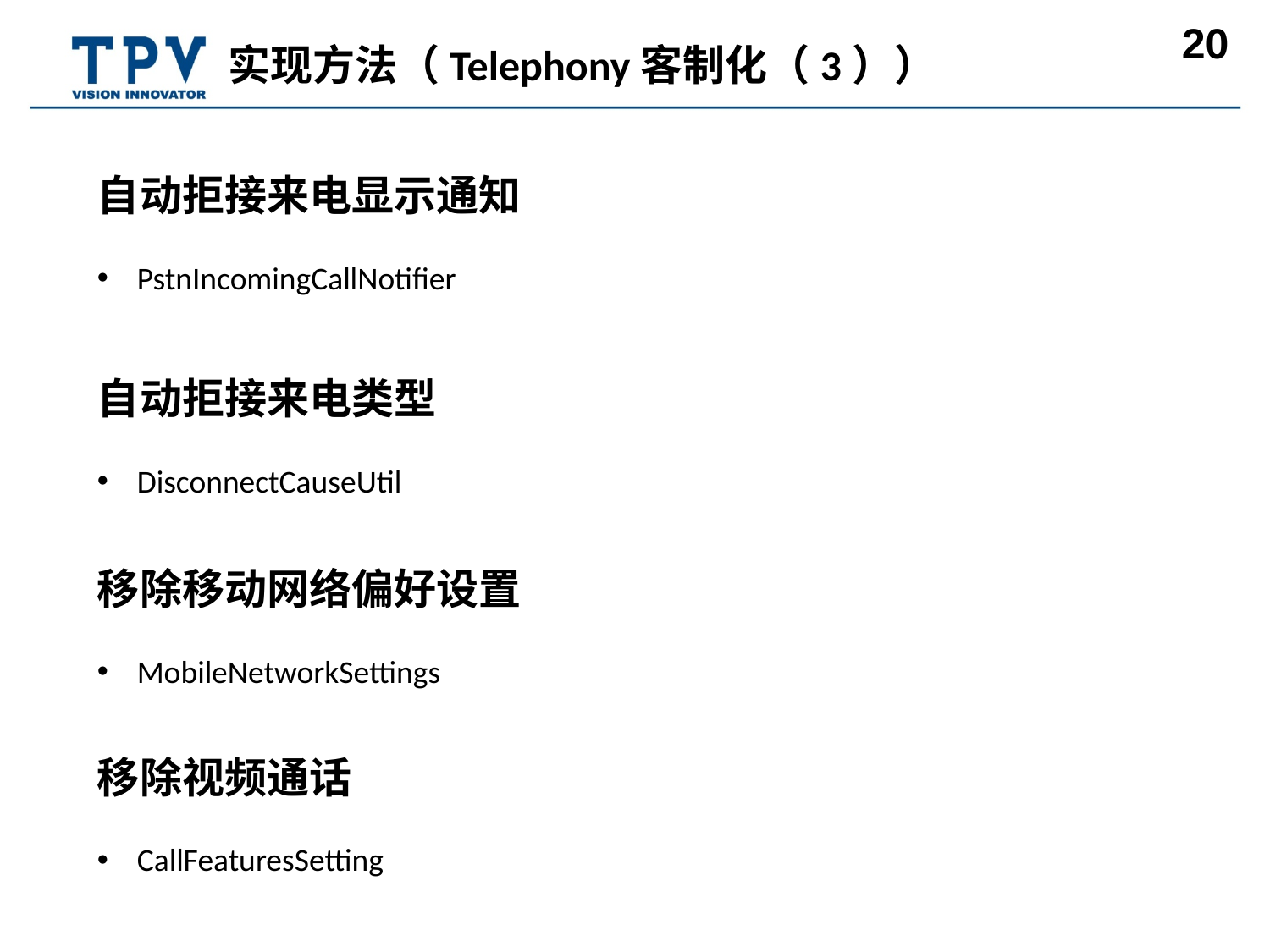

实现方法（Telephony客制化（3））
自动拒接来电显示通知

PstnIncomingCallNotifier
自动拒接来电类型

DisconnectCauseUtil
移除移动网络偏好设置

MobileNetworkSettings
移除视频通话

CallFeaturesSetting